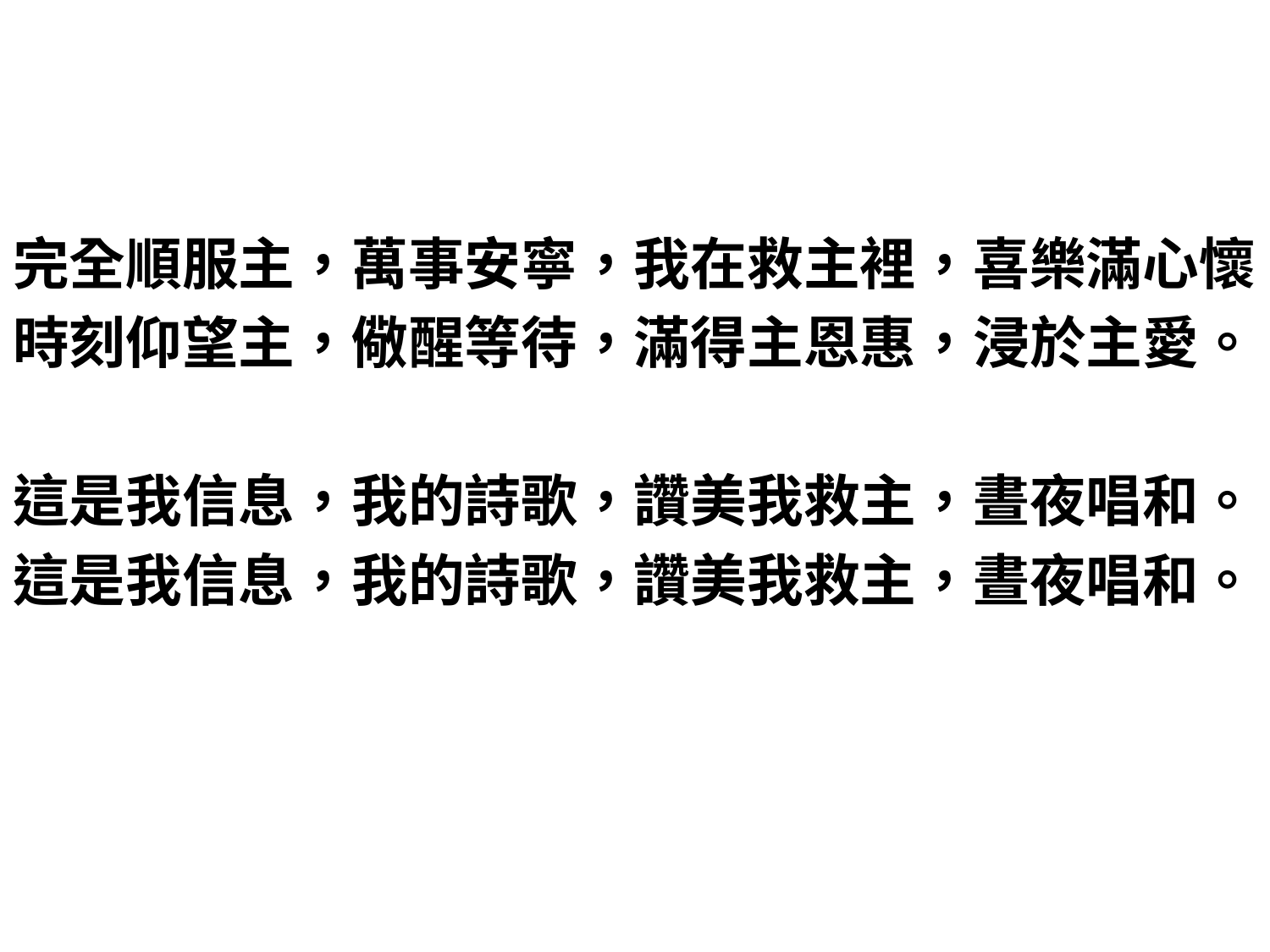

#
完全順服主，萬事安寧，我在救主裡，喜樂滿心懷，
時刻仰望主，儆醒等待，滿得主恩惠，浸於主愛。

這是我信息，我的詩歌，讚美我救主，晝夜唱和。
這是我信息，我的詩歌，讚美我救主，晝夜唱和。